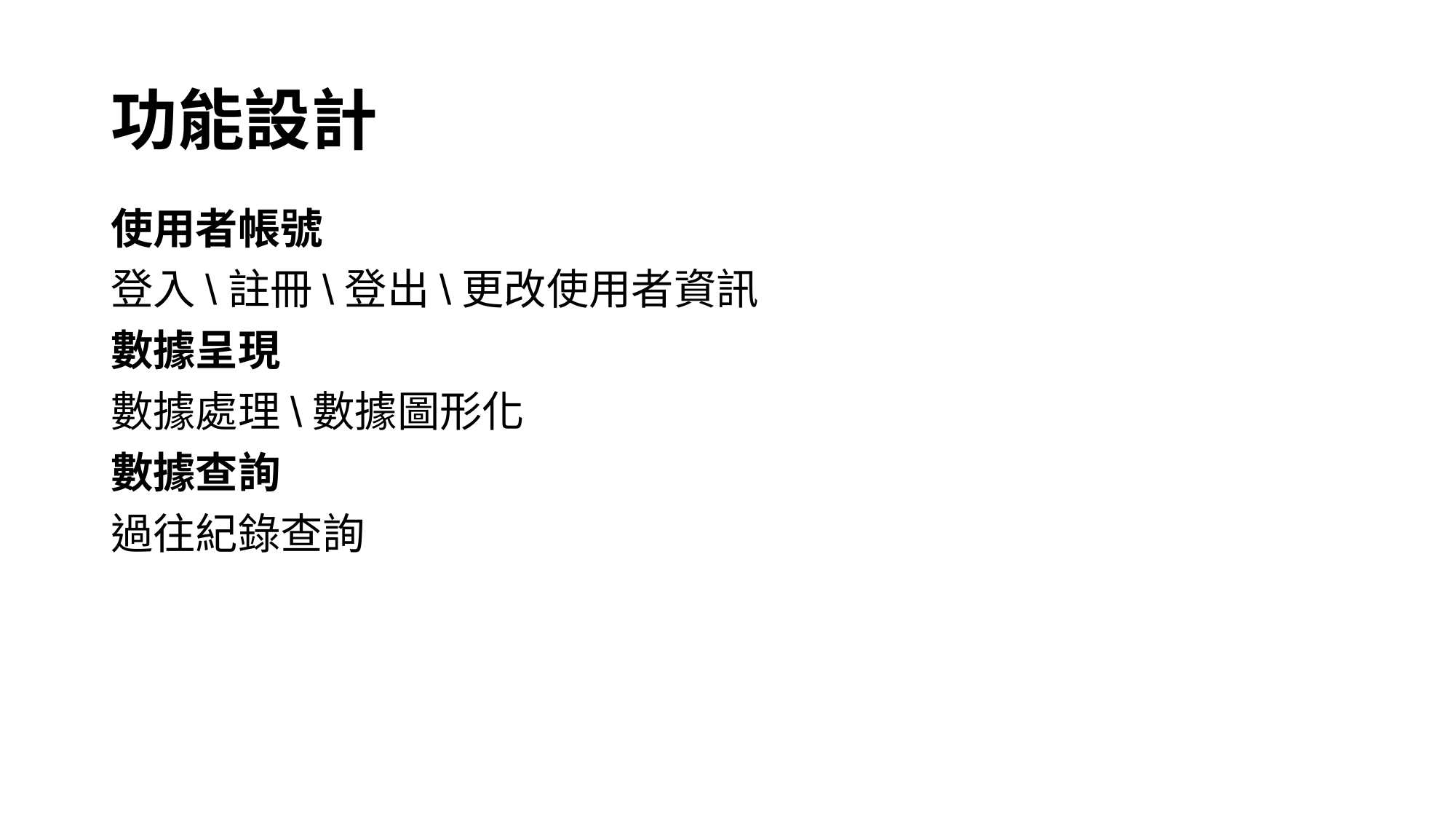

# 功能設計
使用者帳號
登入\註冊\登出\更改使用者資訊
數據呈現
數據處理\數據圖形化
數據查詢
過往紀錄查詢